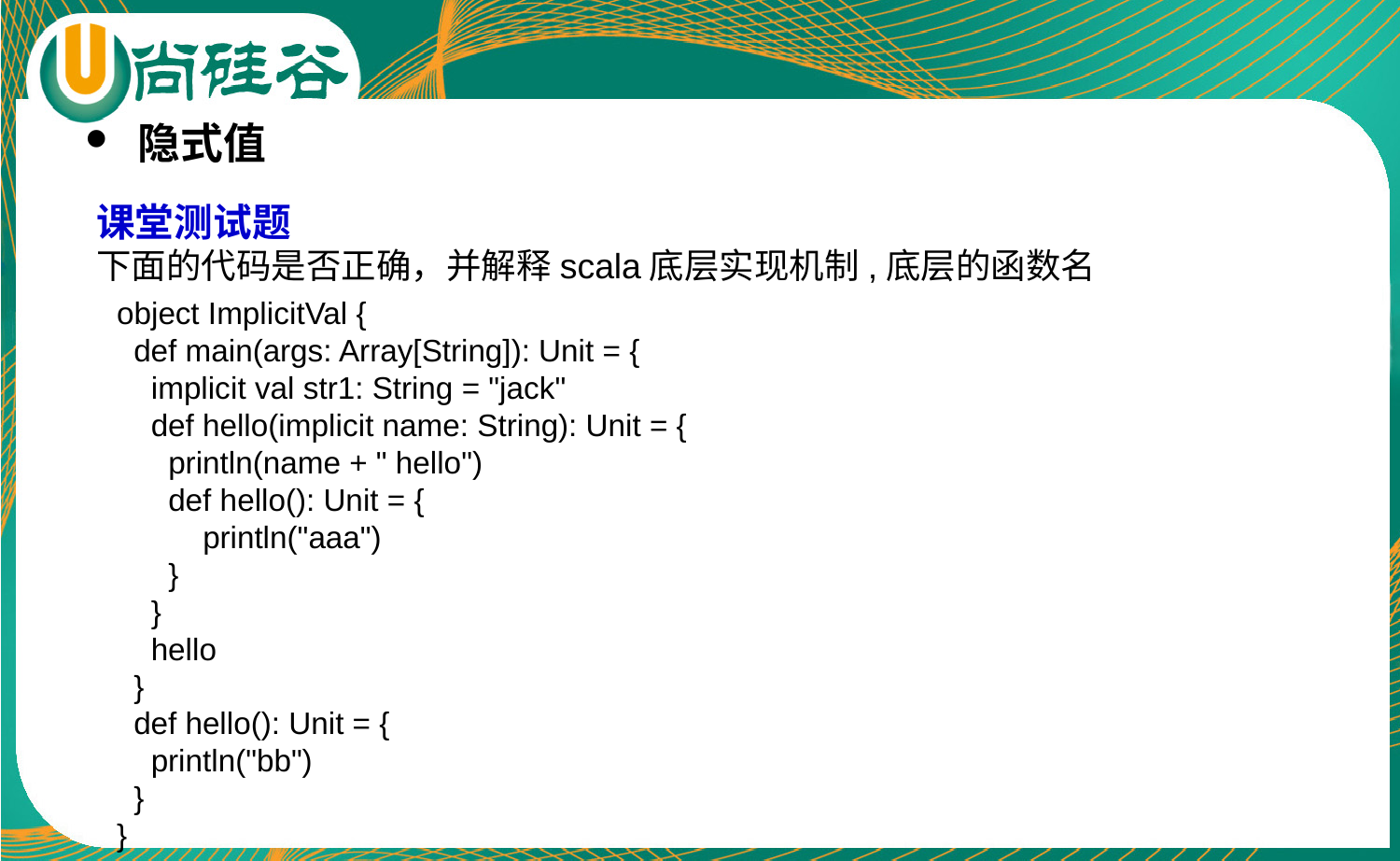

隐式值

课堂测试题
下面的代码是否正确，并解释scala底层实现机制,底层的函数名

object ImplicitVal {
  def main(args: Array[String]): Unit = {
    implicit val str1: String = "jack"
    def hello(implicit name: String): Unit = {
      println(name + " hello")
      def hello(): Unit = {
          println("aaa")
      }
    }
    hello
  }
  def hello(): Unit = {
    println("bb")
  }
}